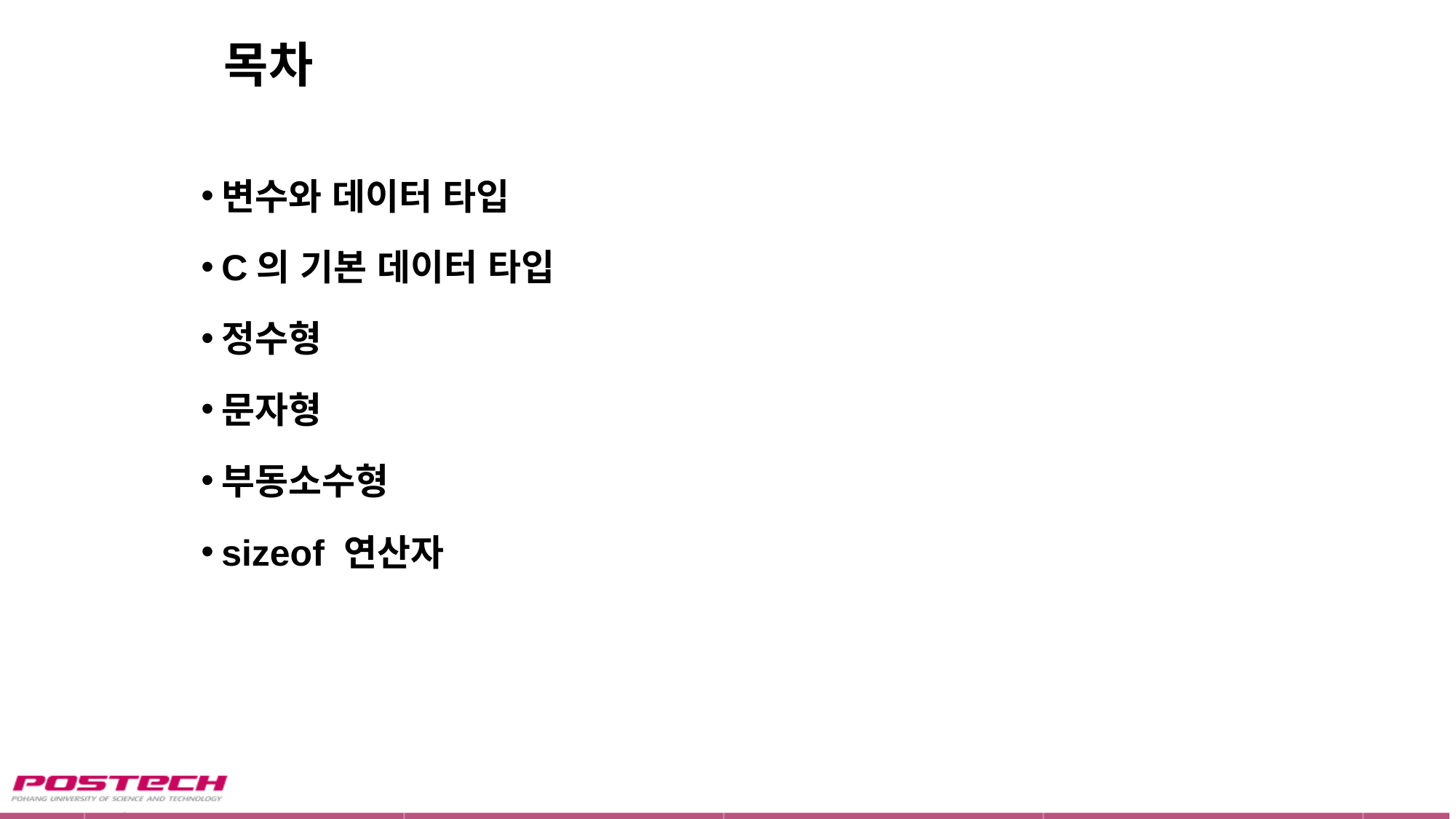

# 목차
변수와 데이터 타입
C의 기본 데이터 타입
정수형
문자형
부동소수형
sizeof 연산자